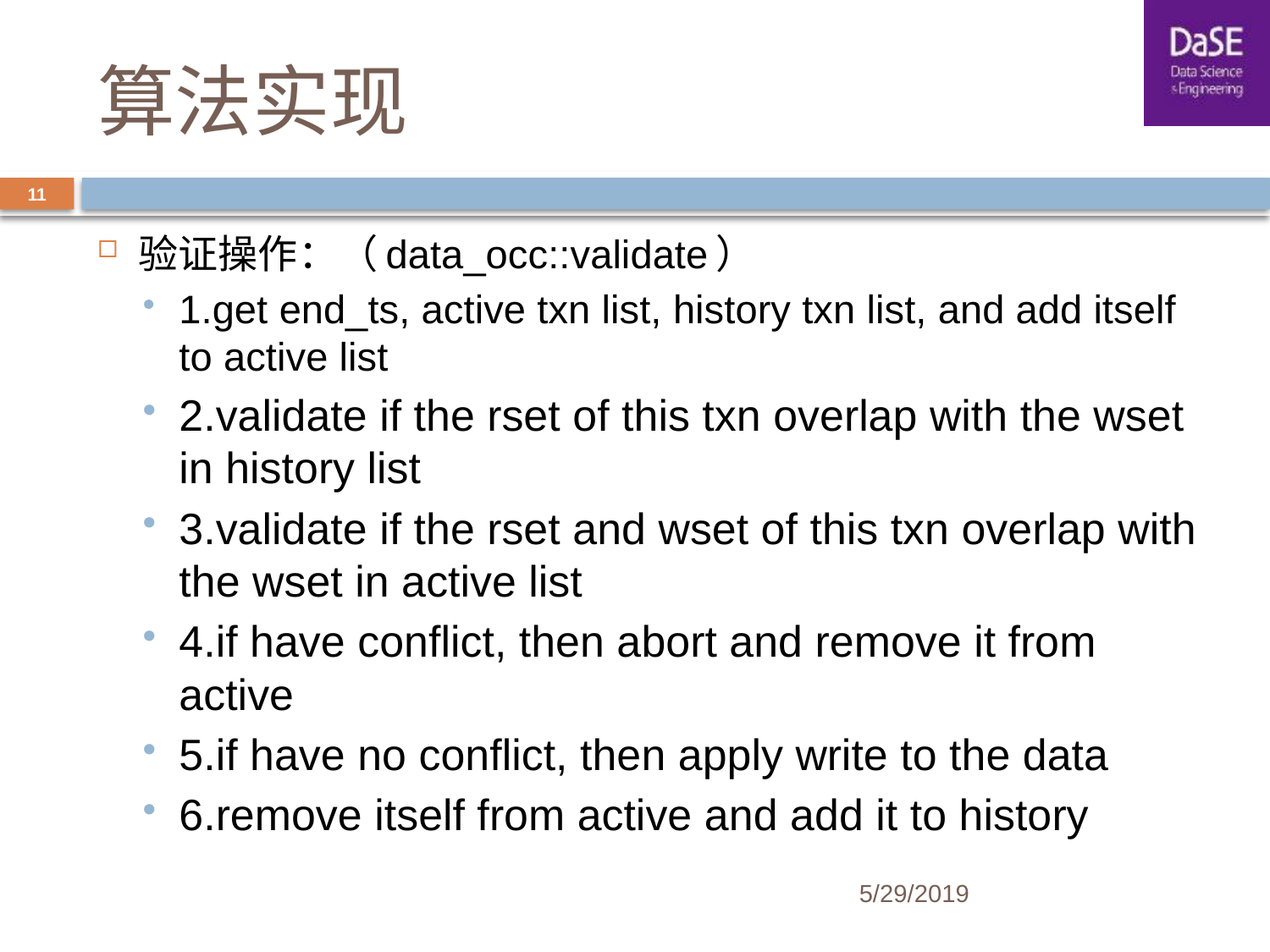

# 算法实现
11
验证操作：（data_occ::validate）
1.get end_ts, active txn list, history txn list, and add itself to active list
2.validate if the rset of this txn overlap with the wset in history list
3.validate if the rset and wset of this txn overlap with the wset in active list
4.if have conflict, then abort and remove it from active
5.if have no conflict, then apply write to the data
6.remove itself from active and add it to history
5/29/2019